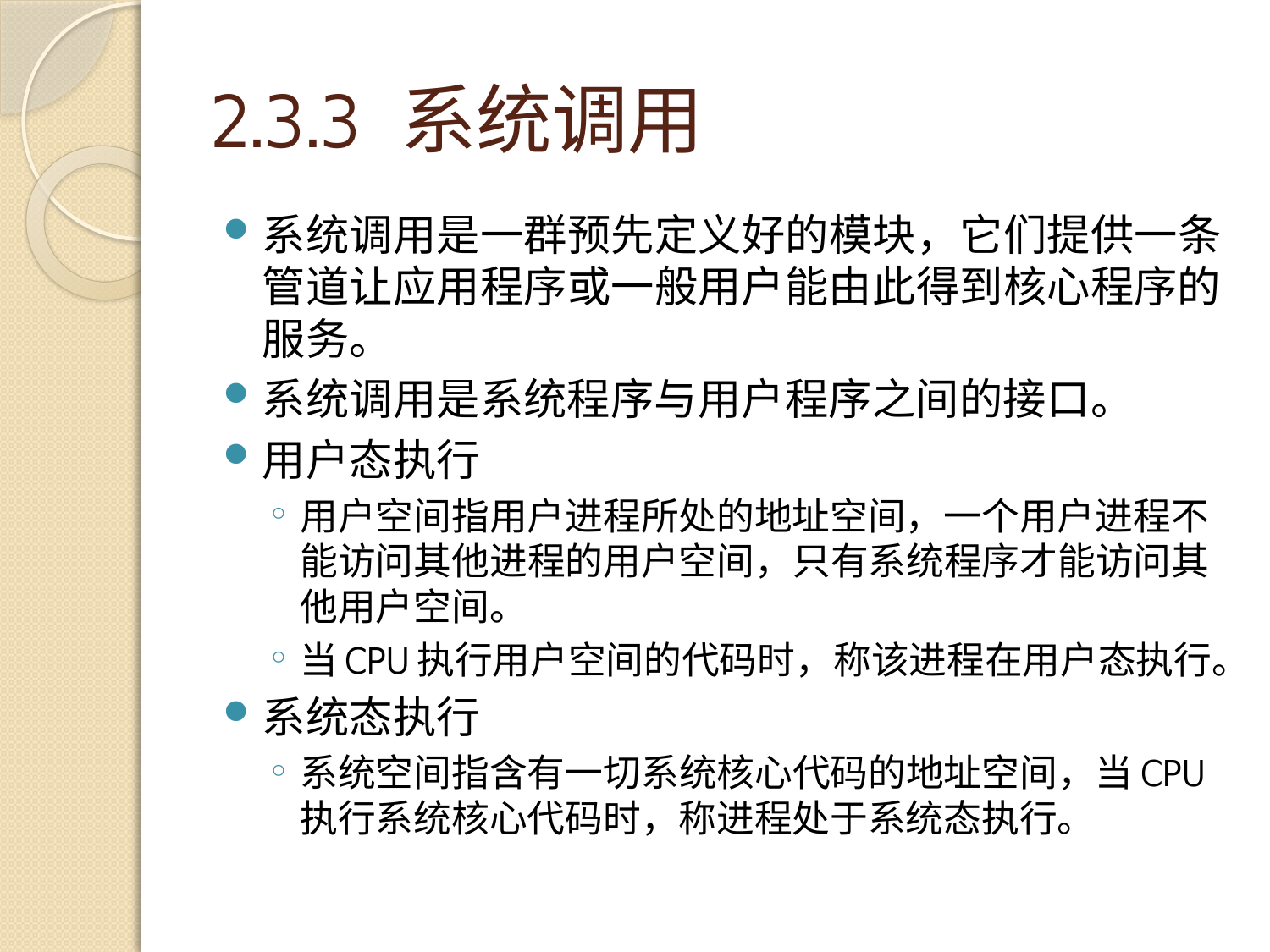

# 2.3.3 系统调用
系统调用是一群预先定义好的模块，它们提供一条管道让应用程序或一般用户能由此得到核心程序的服务。
系统调用是系统程序与用户程序之间的接口。
用户态执行
用户空间指用户进程所处的地址空间，一个用户进程不能访问其他进程的用户空间，只有系统程序才能访问其他用户空间。
当CPU执行用户空间的代码时，称该进程在用户态执行。
系统态执行
系统空间指含有一切系统核心代码的地址空间，当CPU执行系统核心代码时，称进程处于系统态执行。